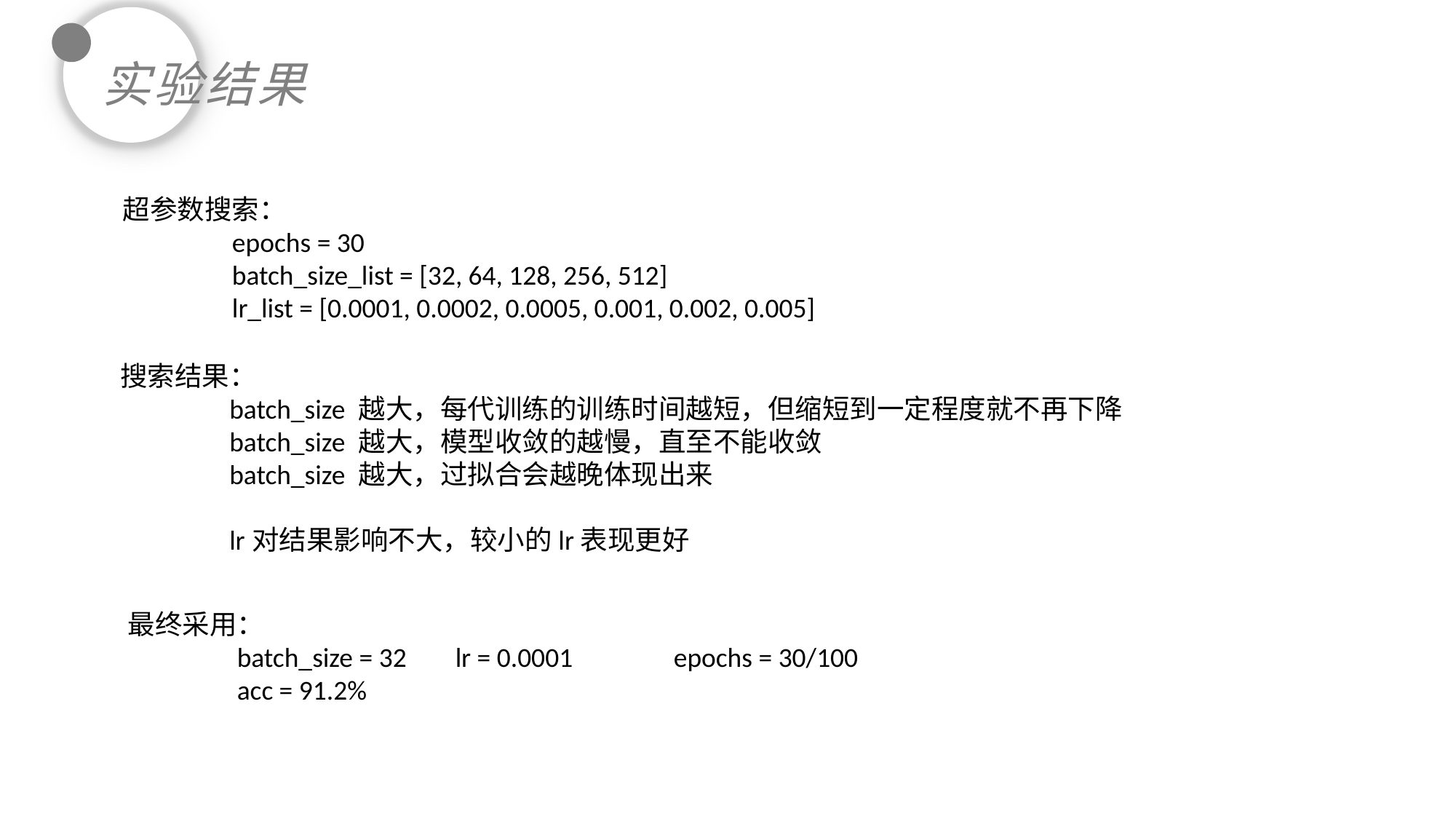

实验结果
超参数搜索：
	epochs = 30
	batch_size_list = [32, 64, 128, 256, 512]
	lr_list = [0.0001, 0.0002, 0.0005, 0.001, 0.002, 0.005]
搜索结果：
	batch_size 越大，每代训练的训练时间越短，但缩短到一定程度就不再下降
	batch_size 越大，模型收敛的越慢，直至不能收敛
batch_size 越大，过拟合会越晚体现出来

lr对结果影响不大，较小的lr表现更好

最终采用：
	batch_size = 32	lr = 0.0001	epochs = 30/100
	acc = 91.2%